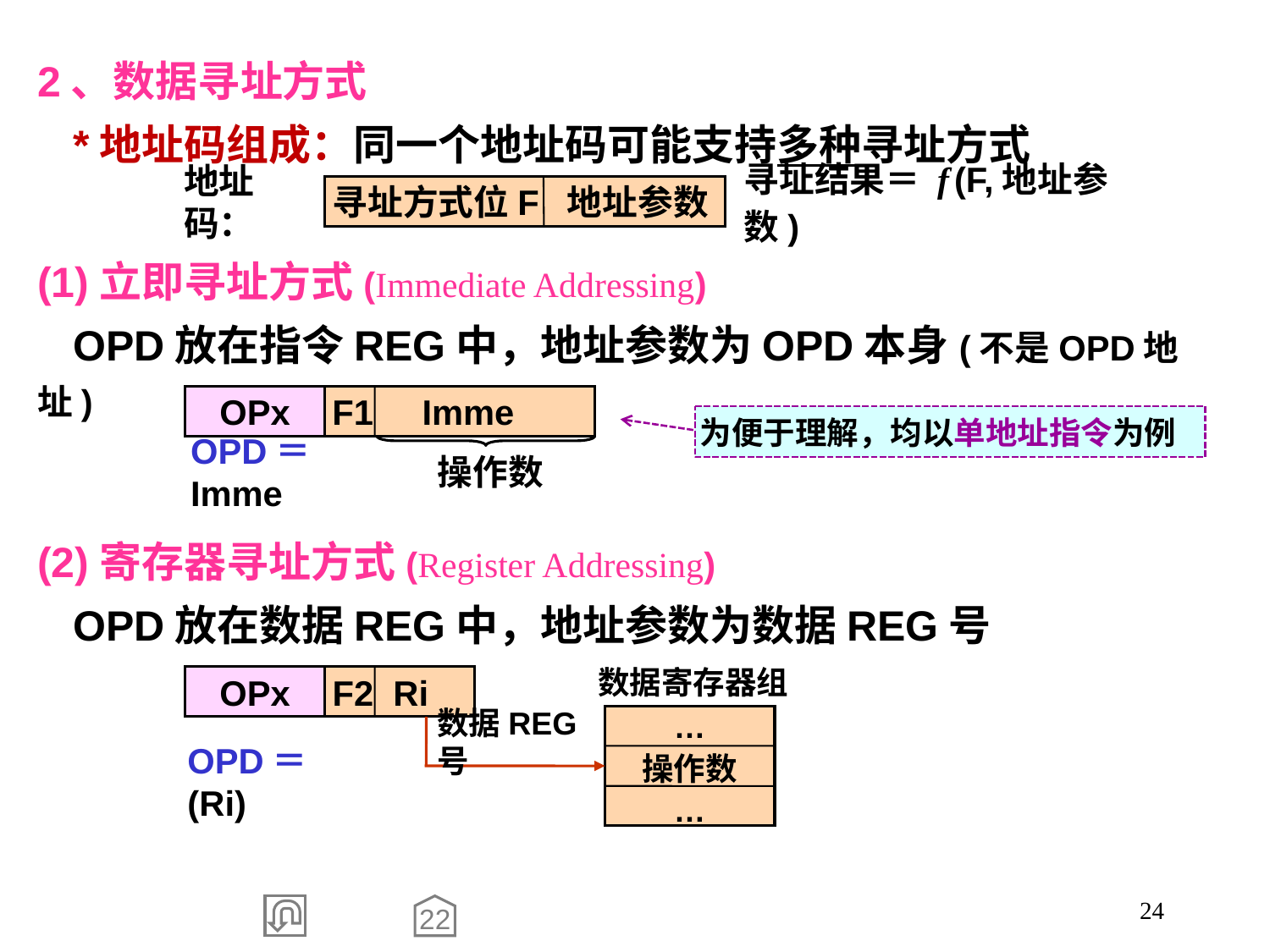

2、数据寻址方式
   *地址码组成：同一个地址码可能支持多种寻址方式
寻址方式位F  地址参数

地址码：
寻址结果＝ f (F,地址参数)
(1)立即寻址方式(Immediate Addressing)
   OPD放在指令REG中，地址参数为OPD本身(不是OPD地址)

OPx
F1     Imme

OPD＝Imme
操作数
为便于理解，均以单地址指令为例
(2)寄存器寻址方式(Register Addressing)
   OPD放在数据REG中，地址参数为数据REG号
数据寄存器组
OPx
F2  Ri

…
操作数
…
数据REG号

OPD＝(Ri)

24

22